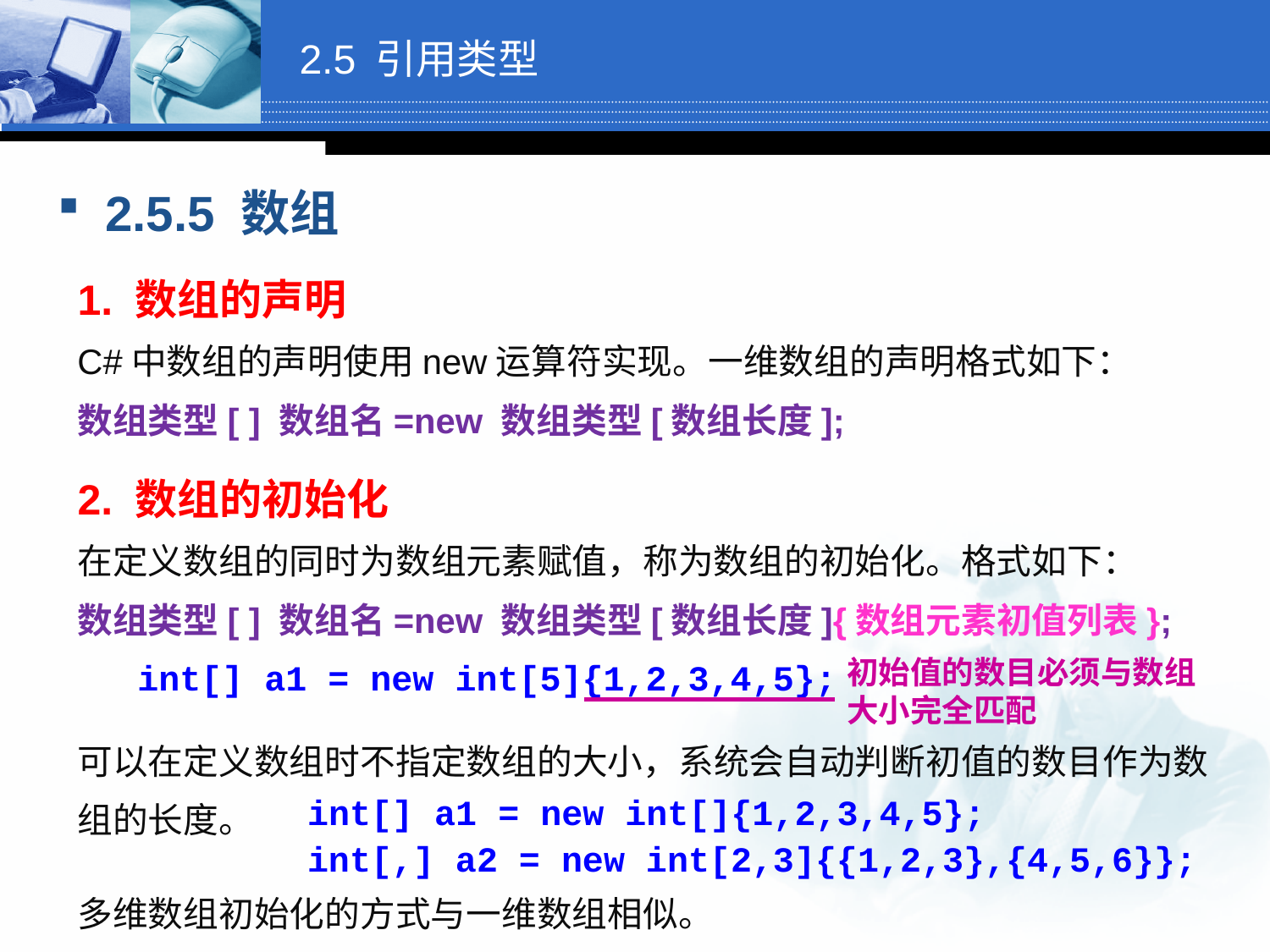

# 2.5 引用类型
2.5.5 数组
1. 数组的声明
C#中数组的声明使用new运算符实现。一维数组的声明格式如下：
数组类型[ ] 数组名=new 数组类型[数组长度];
2. 数组的初始化
在定义数组的同时为数组元素赋值，称为数组的初始化。格式如下：
数组类型[ ] 数组名=new 数组类型[数组长度]{数组元素初值列表};
初始值的数目必须与数组大小完全匹配
int[] a1 = new int[5]{1,2,3,4,5};
可以在定义数组时不指定数组的大小，系统会自动判断初值的数目作为数组的长度。
int[] a1 = new int[]{1,2,3,4,5};
int[,] a2 = new int[2,3]{{1,2,3},{4,5,6}};
多维数组初始化的方式与一维数组相似。